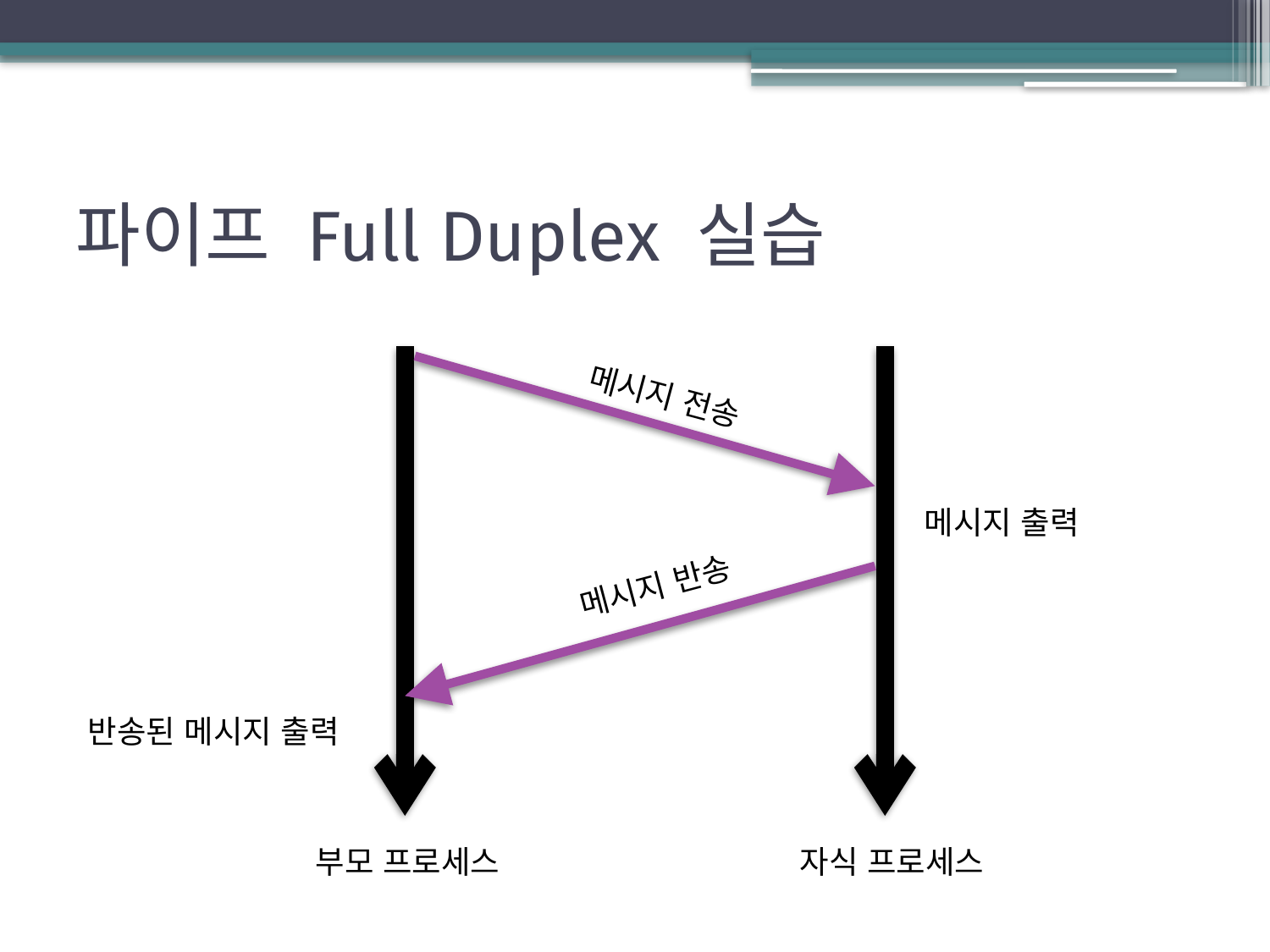

# 파이프 Full Duplex 실습
메시지 전송
메시지 출력
메시지 반송
반송된 메시지 출력
부모 프로세스
자식 프로세스